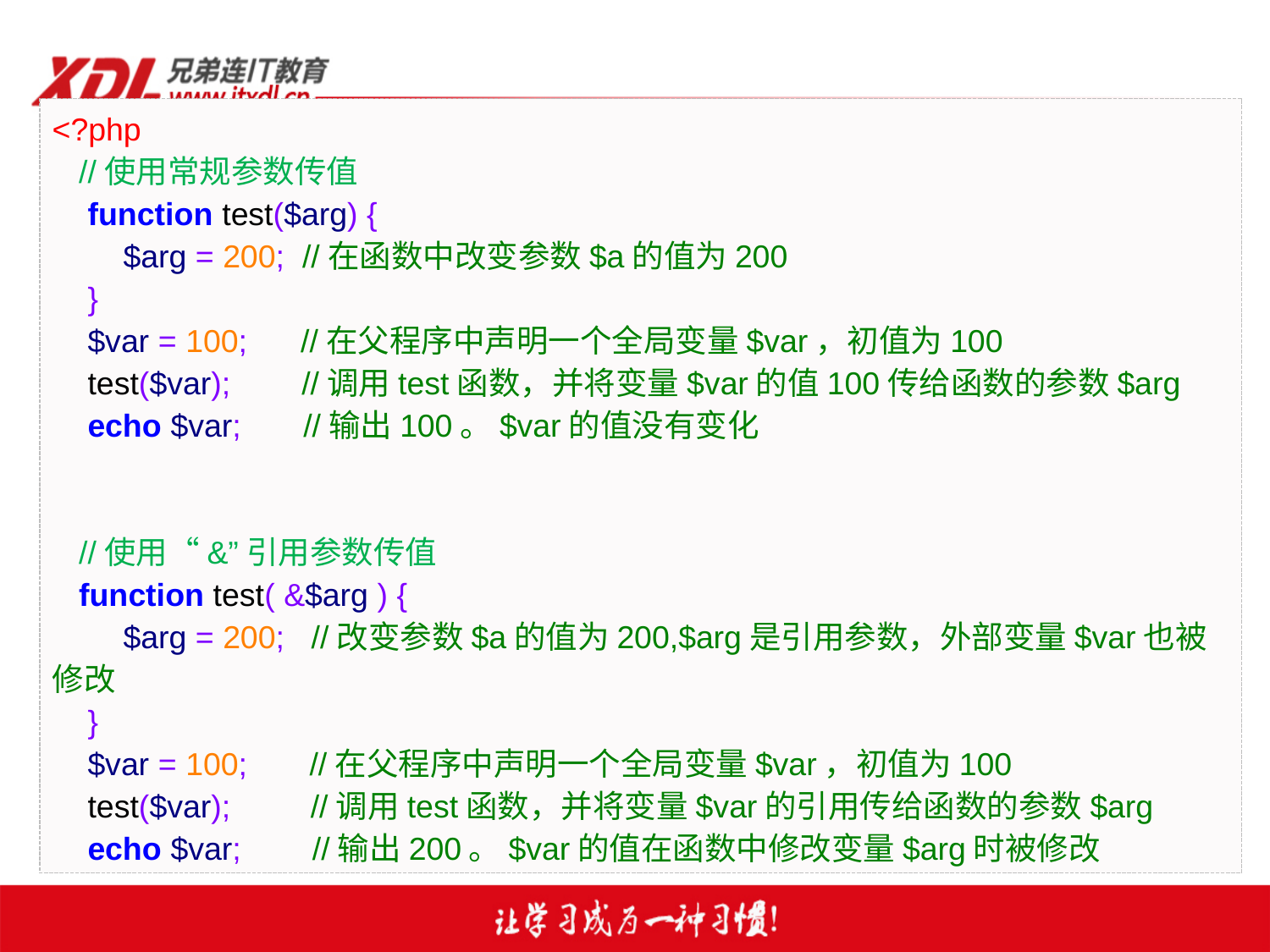

<?php
   //使用常规参数传值
    function test($arg) {
        $arg = 200;  //在函数中改变参数$a的值为200
    }
    $var = 100;      //在父程序中声明一个全局变量$var，初值为100
    test($var);        //调用test函数，并将变量$var的值100传给函数的参数$arg
    echo $var;       //输出100。$var的值没有变化

   //使用“&”引用参数传值
   function test( &$arg ) {
        $arg = 200;   //改变参数$a的值为200,$arg是引用参数，外部变量$var也被修改
    }
    $var = 100;       //在父程序中声明一个全局变量$var，初值为100
    test($var);         //调用test函数，并将变量$var的引用传给函数的参数$arg
    echo $var;        //输出200。$var的值在函数中修改变量$arg时被修改